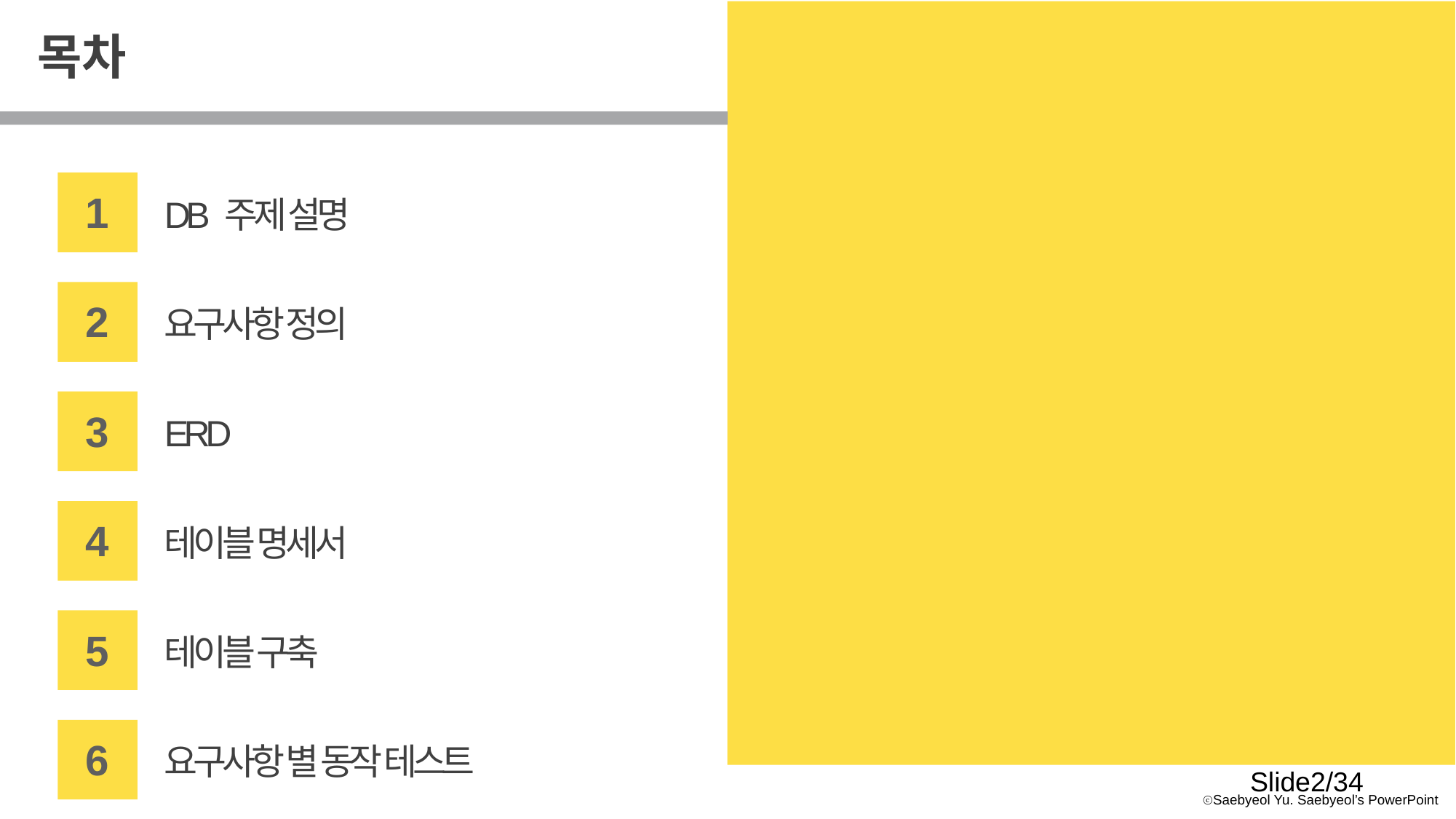

목차

1
DB 주제 설명

2
요구사항 정의

3
ERD

4
테이블 명세서

5
테이블 구축

6
요구사항 별 동작 테스트